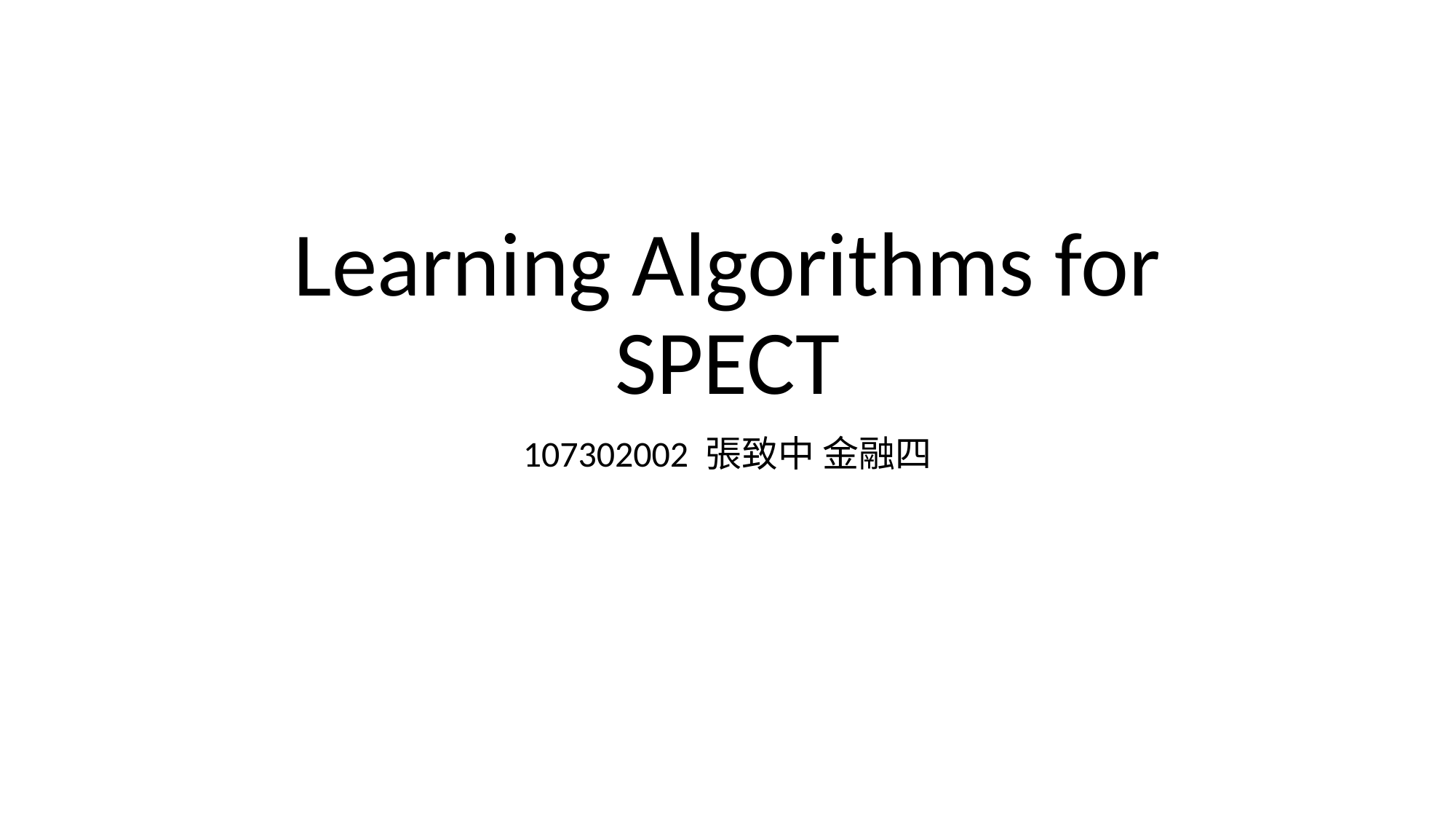

# Learning Algorithms for SPECT
107302002 張致中 金融四